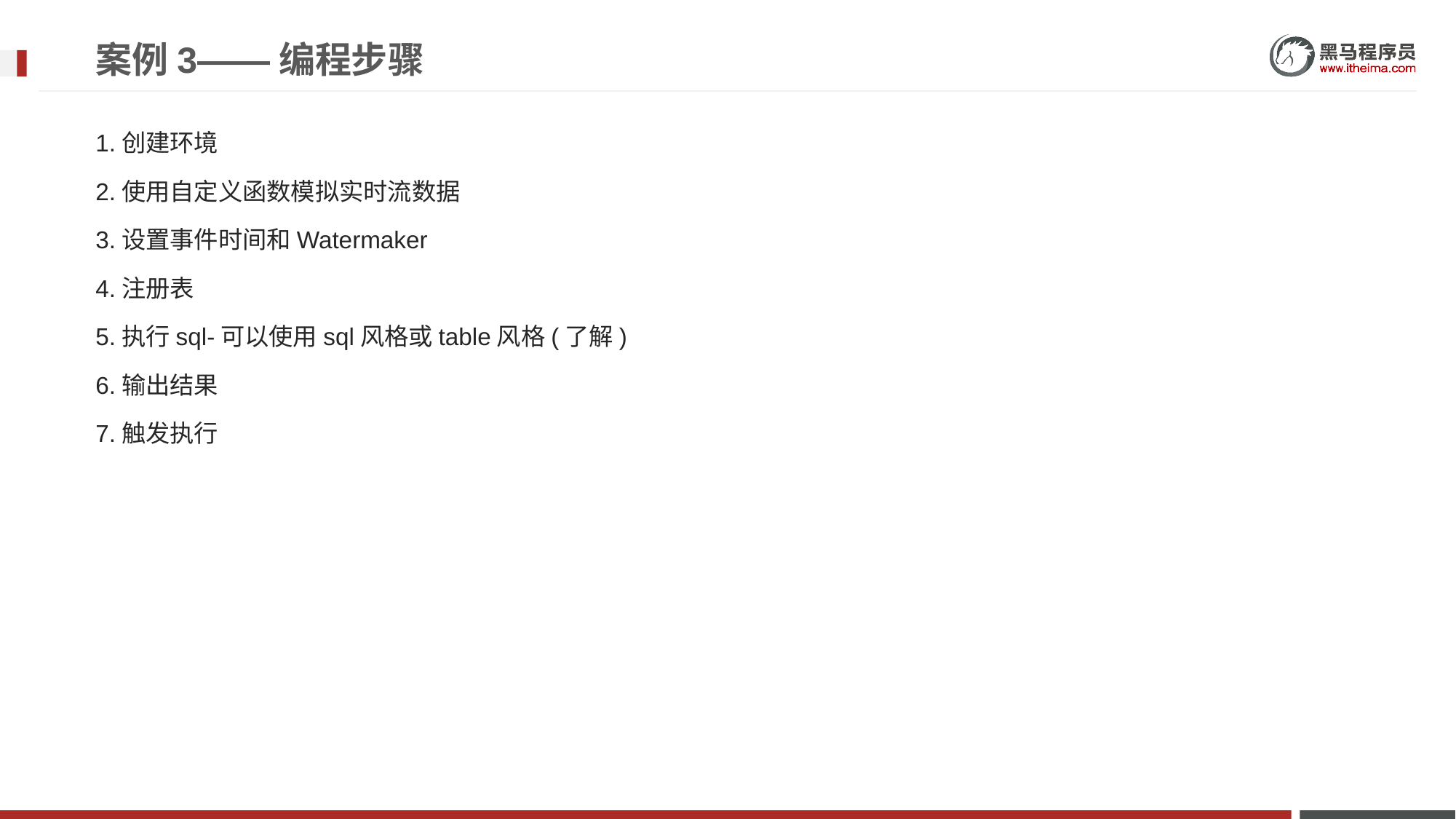

# 案例3——编程步骤
1.创建环境
2.使用自定义函数模拟实时流数据
3.设置事件时间和Watermaker
4.注册表
5.执行sql-可以使用sql风格或table风格(了解)
6.输出结果
7.触发执行